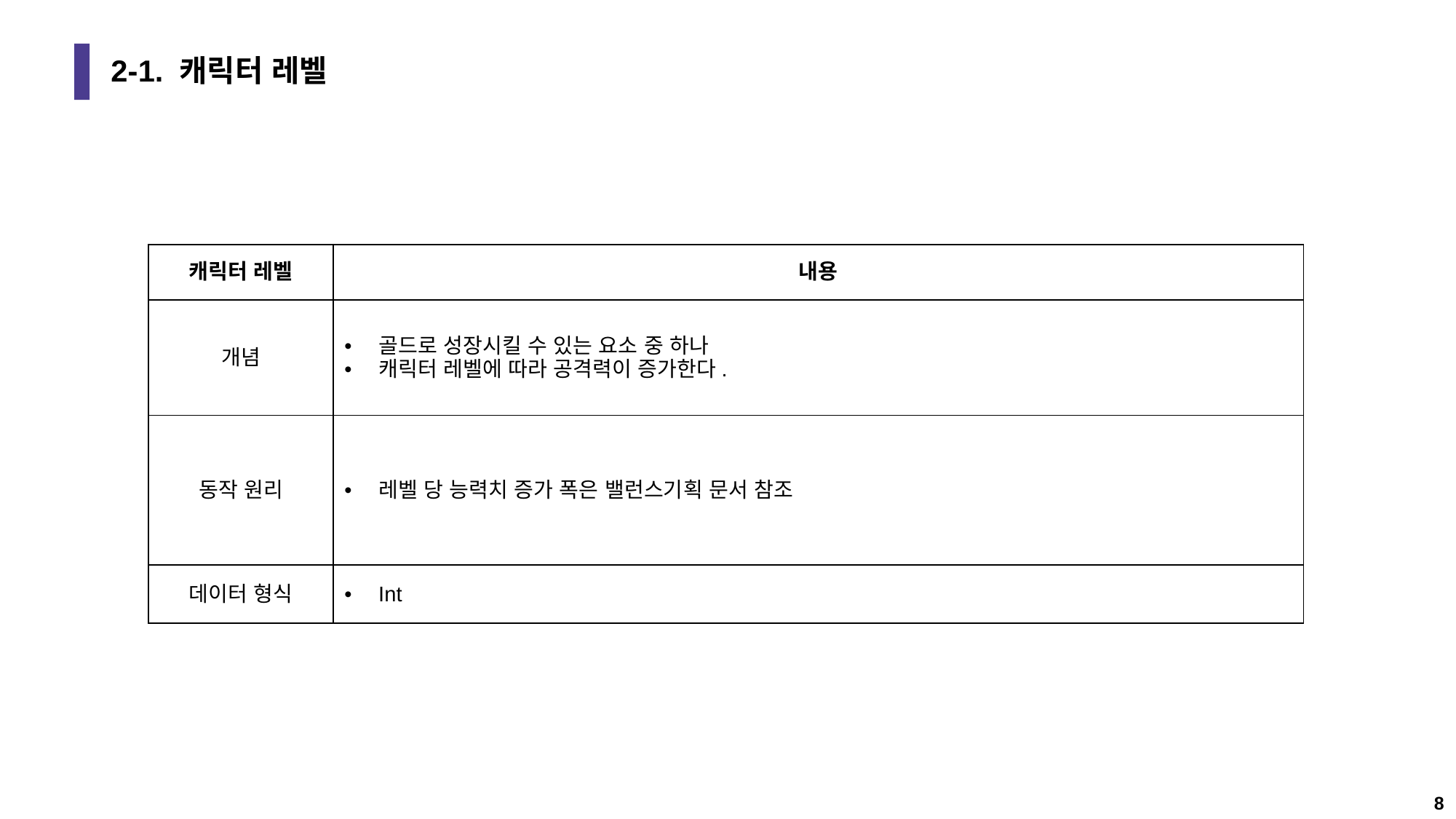

# 2-1. 캐릭터 레벨
| 캐릭터 레벨 | 내용 |
| --- | --- |
| 개념 | 골드로 성장시킬 수 있는 요소 중 하나 캐릭터 레벨에 따라 공격력이 증가한다. |
| 동작 원리 | 레벨 당 능력치 증가 폭은 밸런스기획 문서 참조 |
| 데이터 형식 | Int |